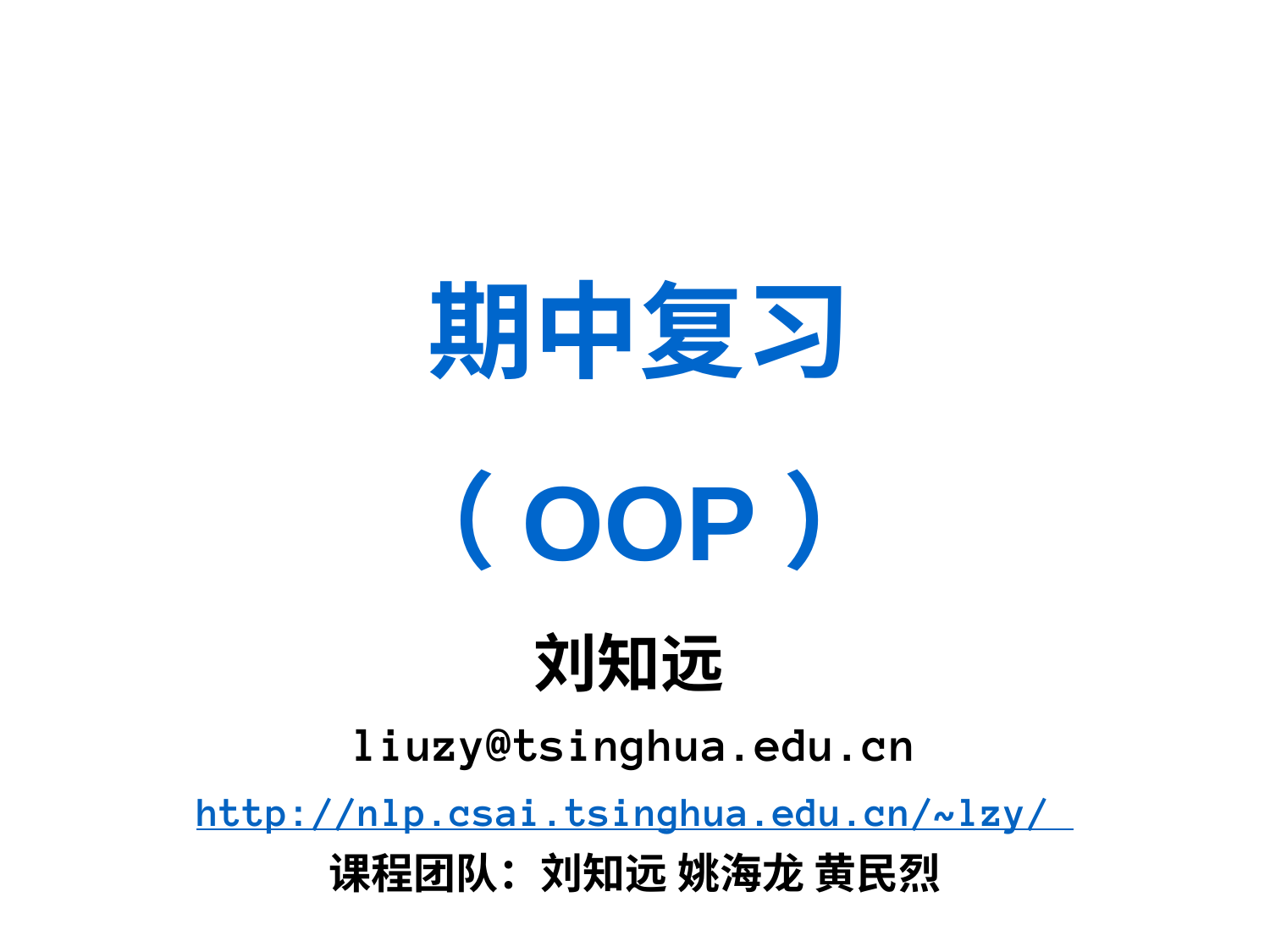

# 期中复习 （OOP）
刘知远
liuzy@tsinghua.edu.cn
http://nlp.csai.tsinghua.edu.cn/~lzy/
课程团队：刘知远 姚海龙 黄民烈